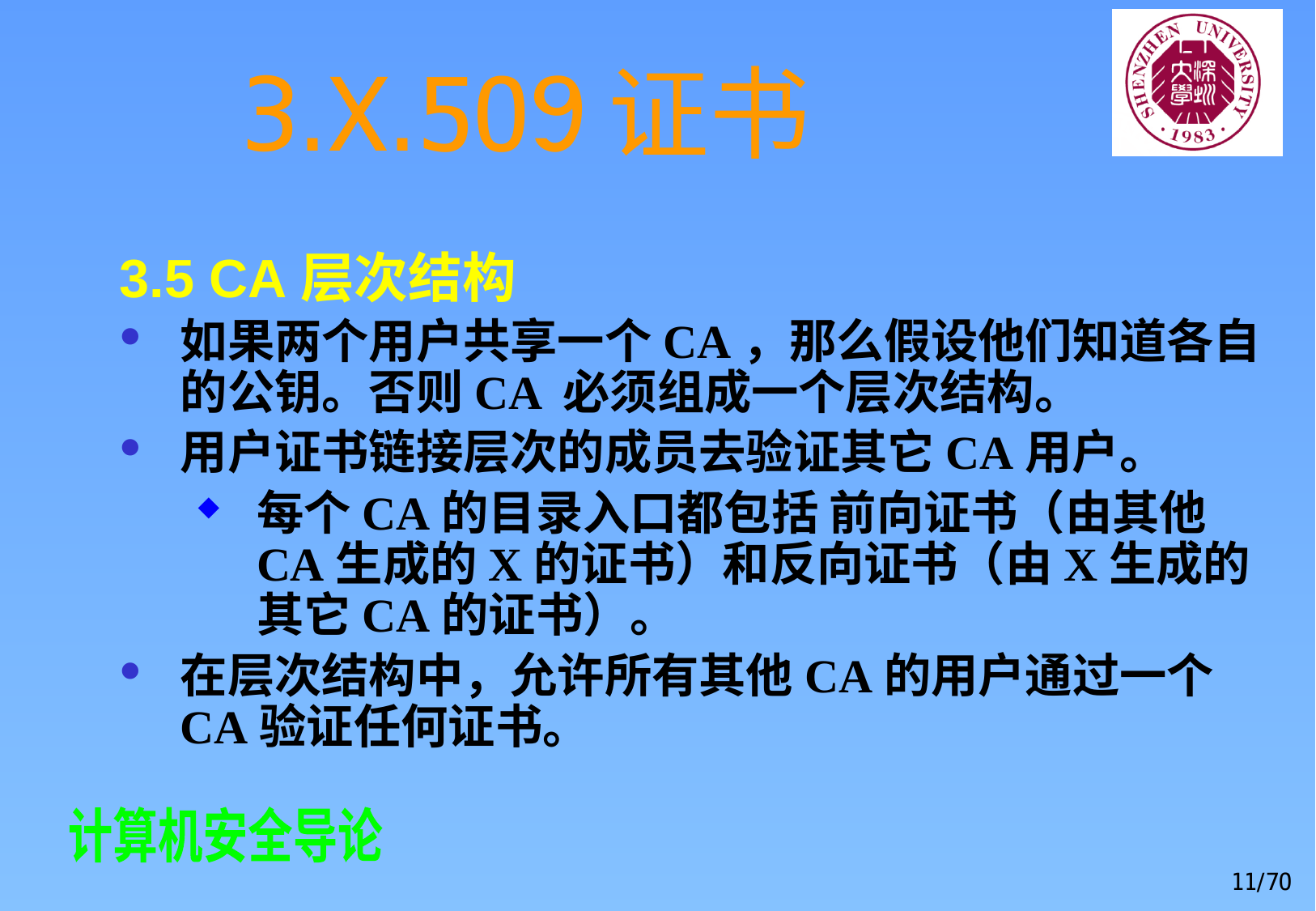

# 3.X.509证书
3.5 CA层次结构
如果两个用户共享一个CA，那么假设他们知道各自的公钥。否则CA 必须组成一个层次结构。
用户证书链接层次的成员去验证其它CA用户。
每个CA的目录入口都包括 前向证书（由其他CA生成的X的证书）和反向证书（由X生成的其它CA的证书）。
在层次结构中，允许所有其他CA的用户通过一个CA验证任何证书。
11/70